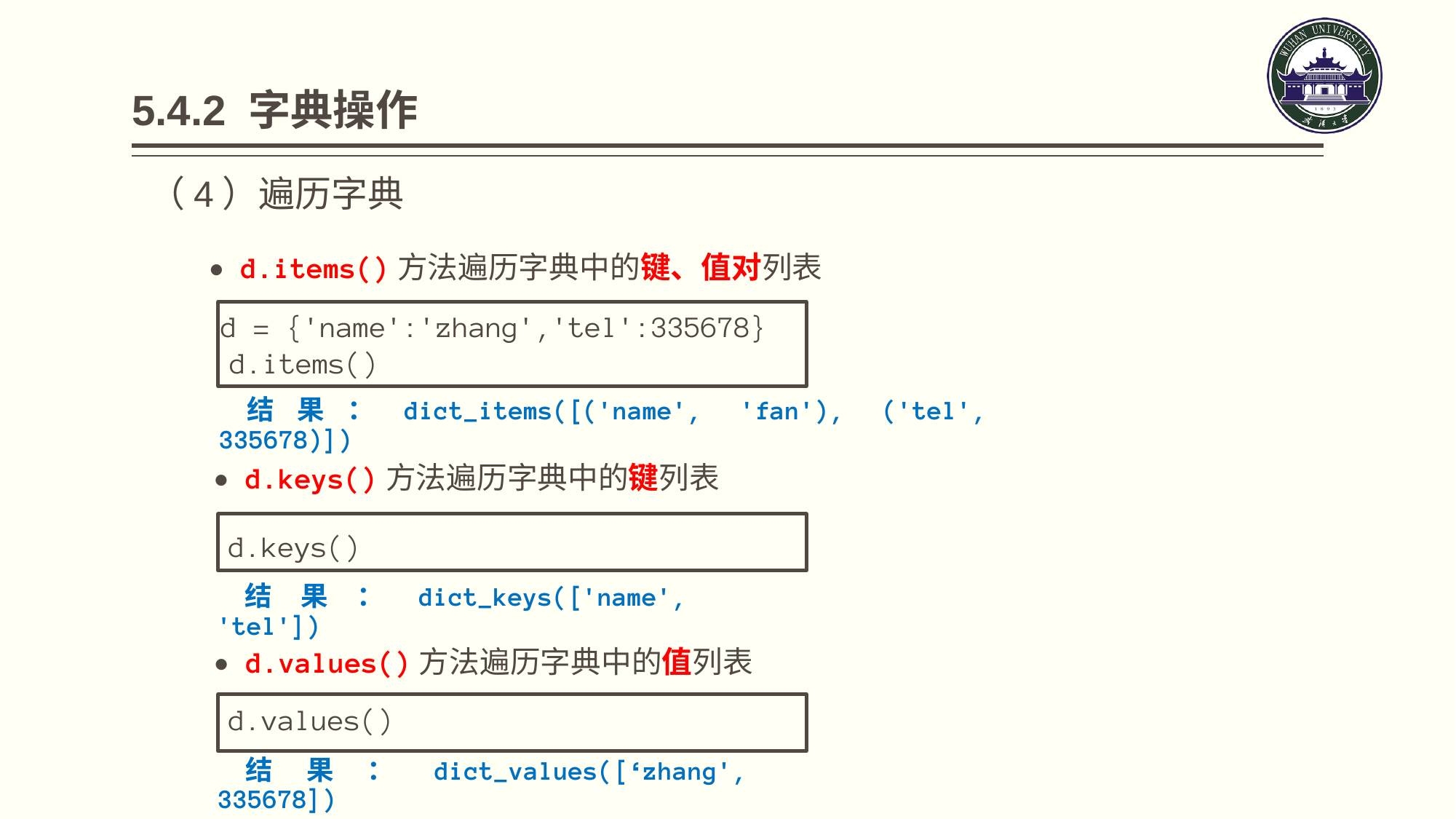

# 5.4.2 字典操作
（4）遍历字典
• d.items()方法遍历字典中的键、值对列表
 d = {'name':'zhang','tel':335678}
 d.items()

结果：dict_items([('name', 'fan'), ('tel', 335678)])
• d.keys()方法遍历字典中的键列表

d.keys()
结果：dict_keys(['name', 'tel'])
• d.values()方法遍历字典中的值列表

d.values()
结果：dict_values([‘zhang', 335678])